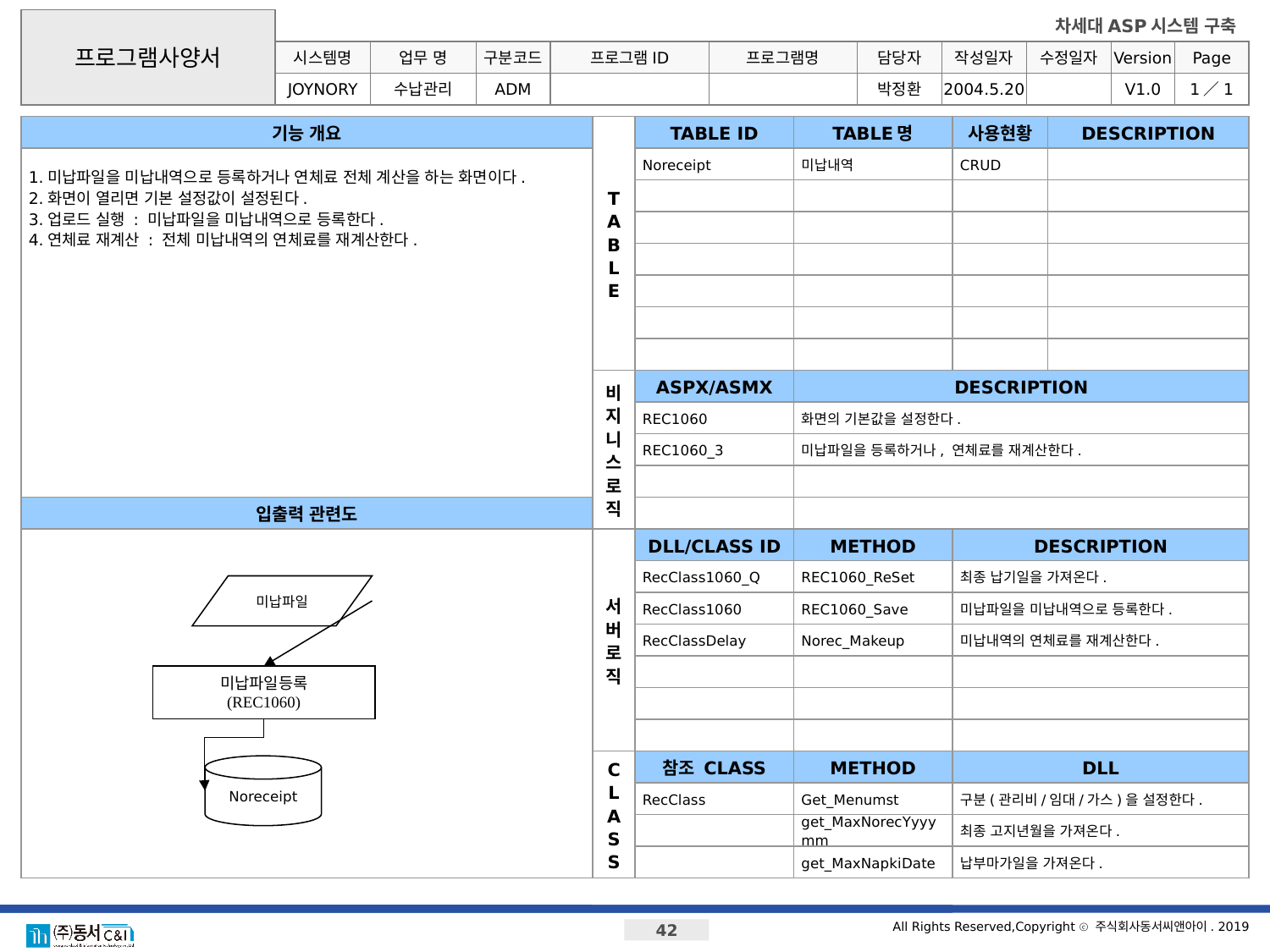

프로그램사양서
기능 개요
T
A
B
L
E
TABLE ID
TABLE명
사용현황
DESCRIPTION
1.미납파일을 미납내역으로 등록하거나 연체료 전체 계산을 하는 화면이다.
2.화면이 열리면 기본 설정값이 설정된다.
3.업로드 실행 : 미납파일을 미납내역으로 등록한다.
4.연체료 재계산 : 전체 미납내역의 연체료를 재계산한다.

Noreceipt
미납내역
CRUD

비지니스로직
ASPX/ASMX
DESCRIPTION
REC1060
화면의 기본값을 설정한다.
REC1060_3
미납파일을 등록하거나, 연체료를 재계산한다.

입출력 관련도

서버로직
DLL/CLASS ID
METHOD
DESCRIPTION
RecClass1060_Q
REC1060_ReSet
최종 납기일을 가져온다.
미납파일
RecClass1060
REC1060_Save
미납파일을 미납내역으로 등록한다.
RecClassDelay
Norec_Makeup
미납내역의 연체료를 재계산한다.

미납파일등록
(REC1060)

C
L
A
S
S
참조 CLASS
METHOD
DLL
Noreceipt
RecClass
Get_Menumst
구분(관리비/임대/가스)을 설정한다.

get_MaxNorecYyyymm
최종 고지년월을 가져온다.

get_MaxNapkiDate
납부마가일을 가져온다.